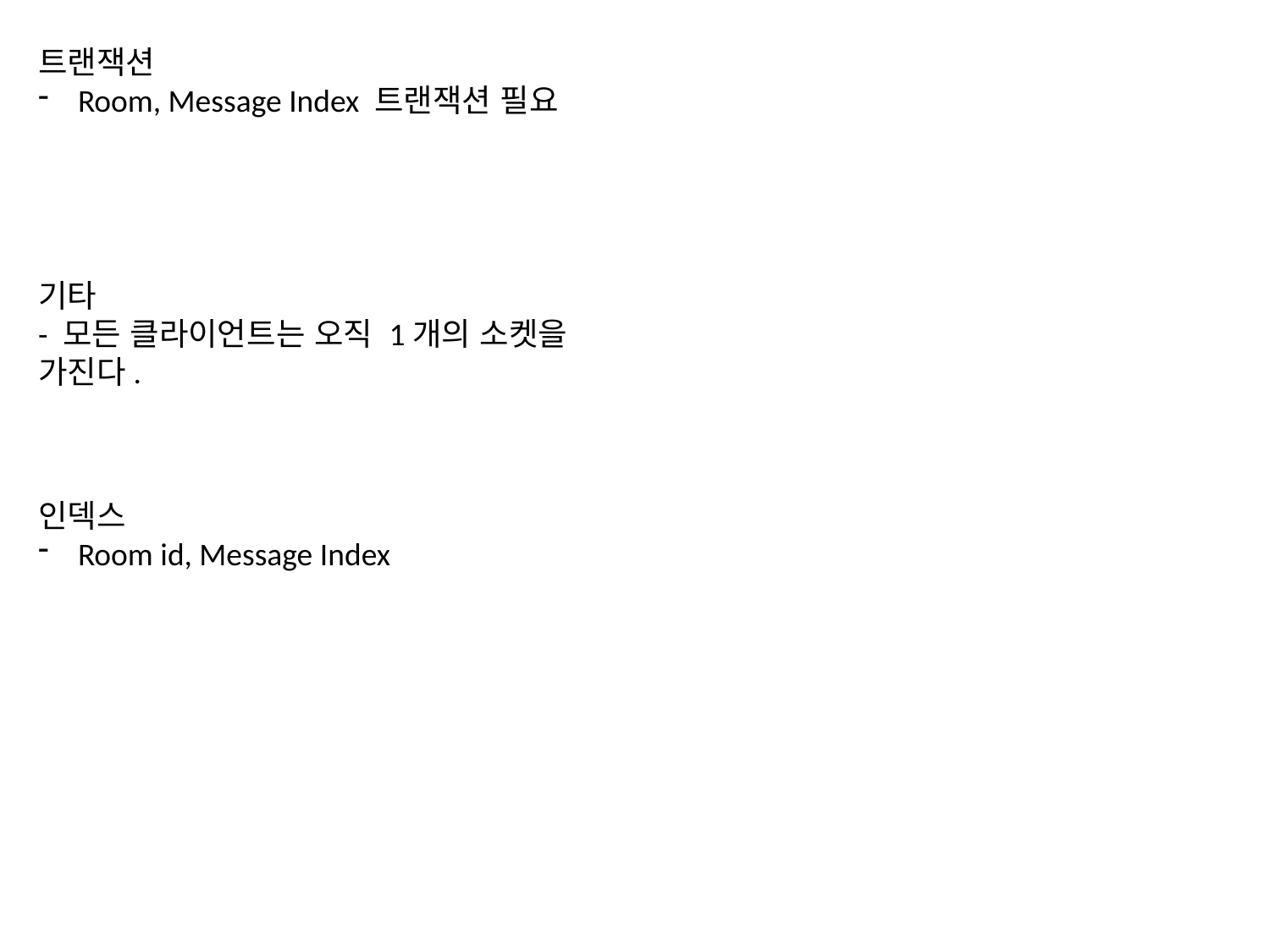

트랜잭션
Room, Message Index 트랜잭션 필요

기타
- 모든 클라이언트는 오직 1개의 소켓을 가진다.
인덱스
Room id, Message Index